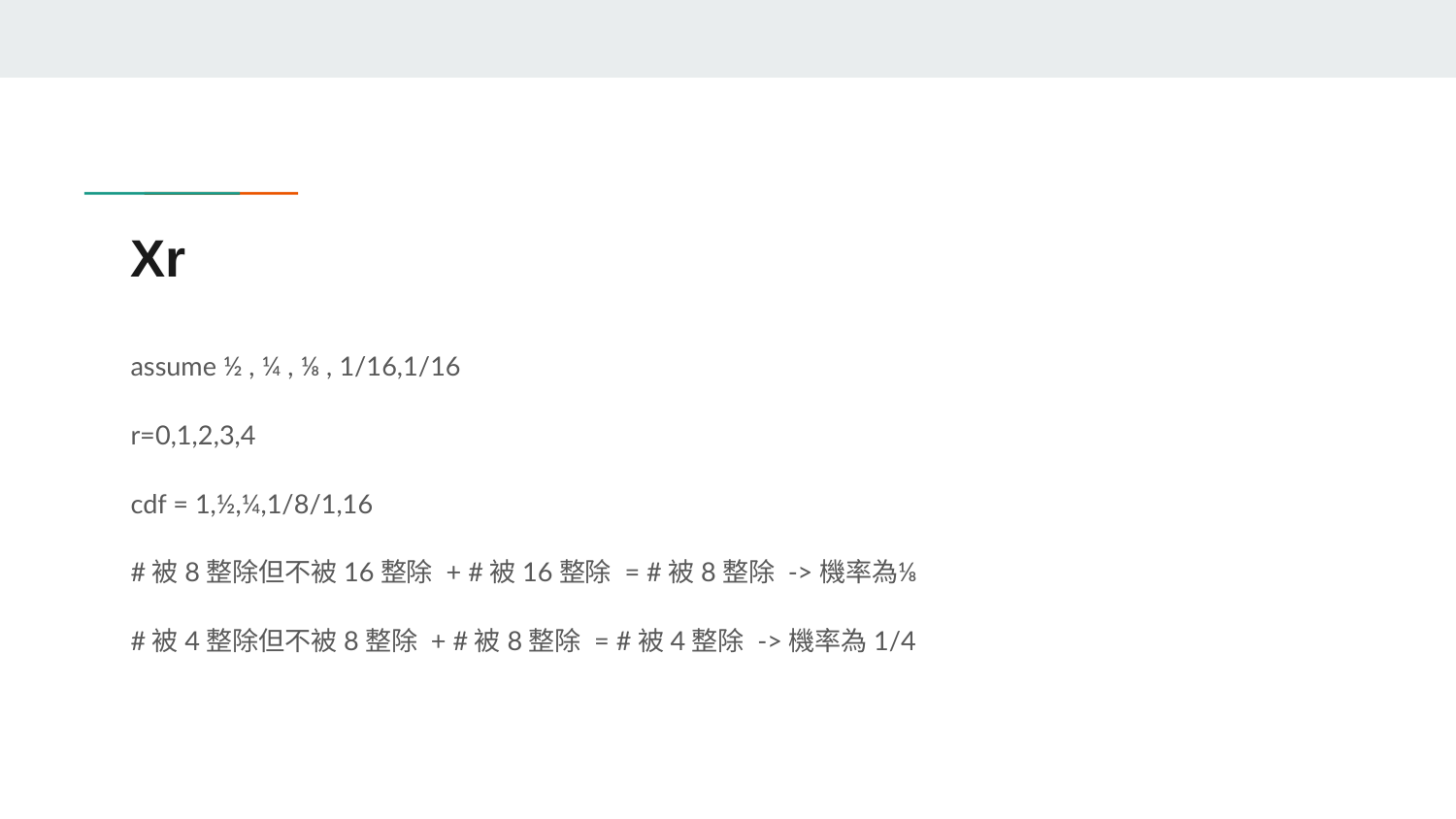

# Xr
assume ½ , ¼ , ⅛ , 1/16,1/16
r=0,1,2,3,4
cdf = 1,½,¼,1/8/1,16
#被8整除但不被16整除 + #被16整除 = #被8整除 ->機率為⅛
#被4整除但不被8整除 + #被8整除 = #被4整除 ->機率為1/4